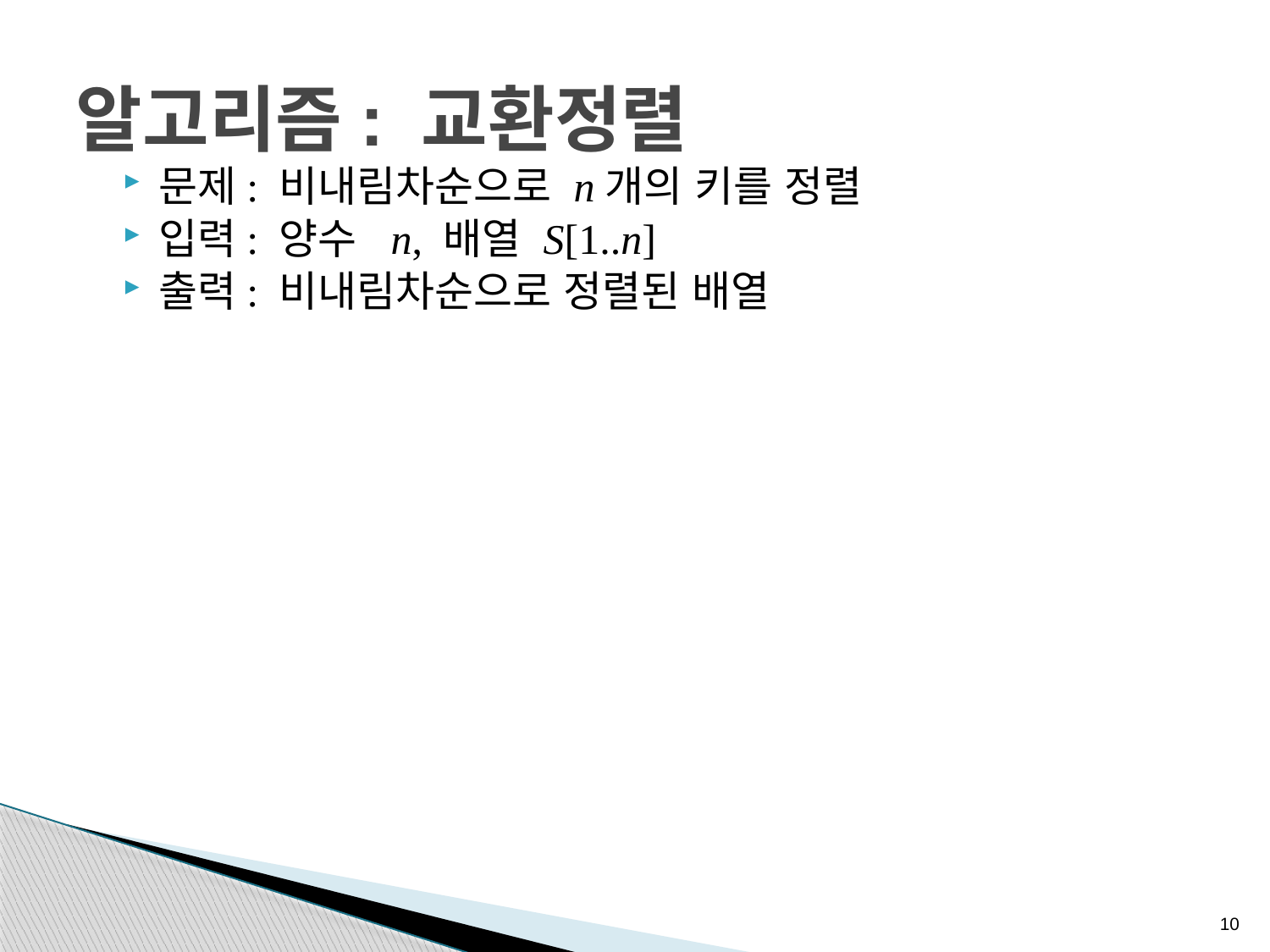

# 알고리즘: 교환정렬
문제: 비내림차순으로 n개의 키를 정렬
입력: 양수  n, 배열 S[1..n]
출력: 비내림차순으로 정렬된 배열
10